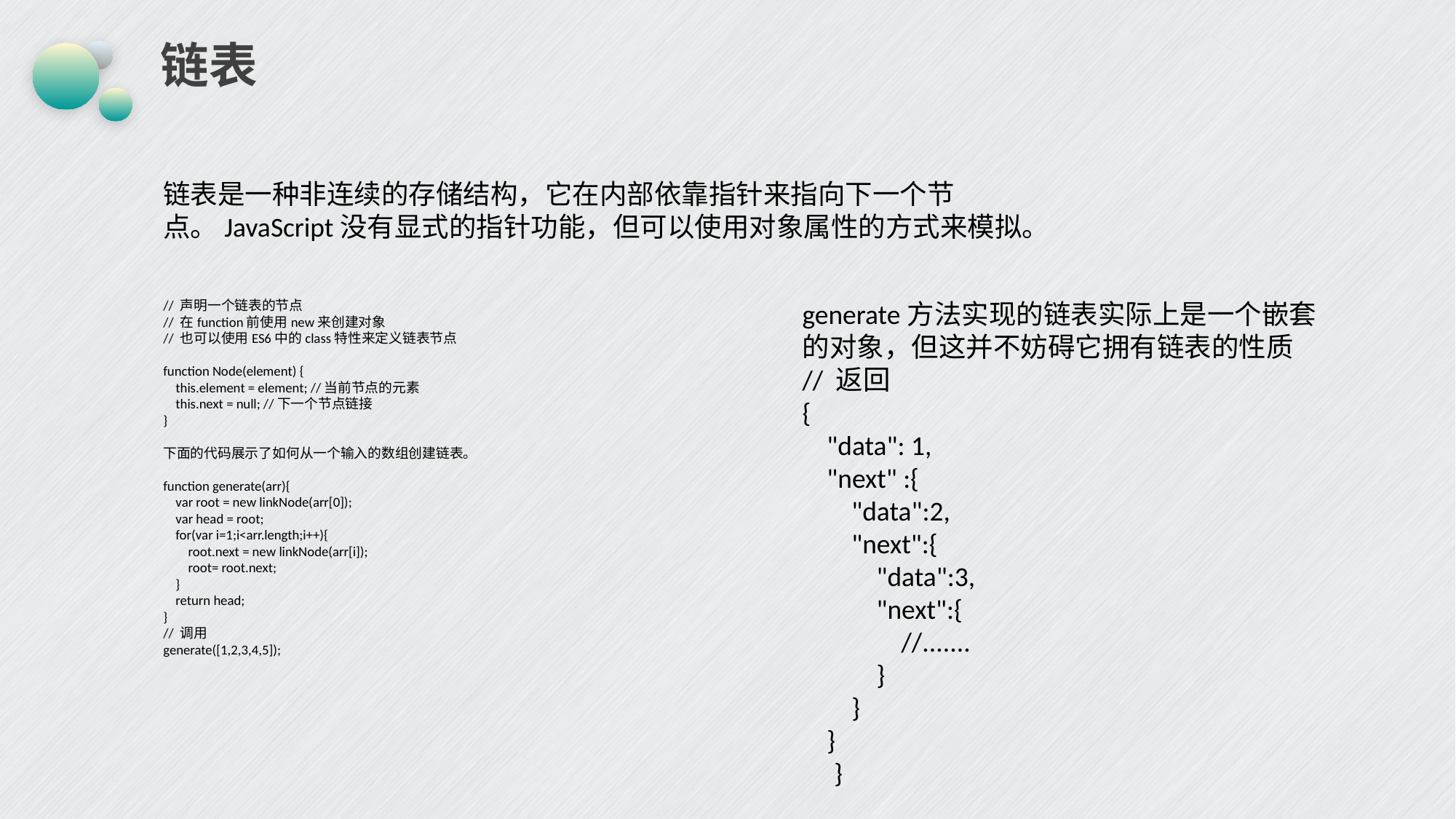

# 链表

链表是一种非连续的存储结构，它在内部依靠指针来指向下一个节点。JavaScript没有显式的指针功能，但可以使用对象属性的方式来模拟。
// 声明一个链表的节点// 在function前使用new来创建对象// 也可以使用ES6中的class特性来定义链表节点 function Node(element) {     this.element = element; //当前节点的元素     this.next = null; //下一个节点链接 } 下面的代码展示了如何从一个输入的数组创建链表。 function generate(arr){    var root = new linkNode(arr[0]);    var head = root;    for(var i=1;i<arr.length;i++){        root.next = new linkNode(arr[i]);        root= root.next;    }    return head;} // 调用generate([1,2,3,4,5]);
generate方法实现的链表实际上是一个嵌套的对象，但这并不妨碍它拥有链表的性质// 返回{    "data": 1,    "next" :{        "data":2,        "next":{            "data":3,            "next":{                //.......            }        }    }}